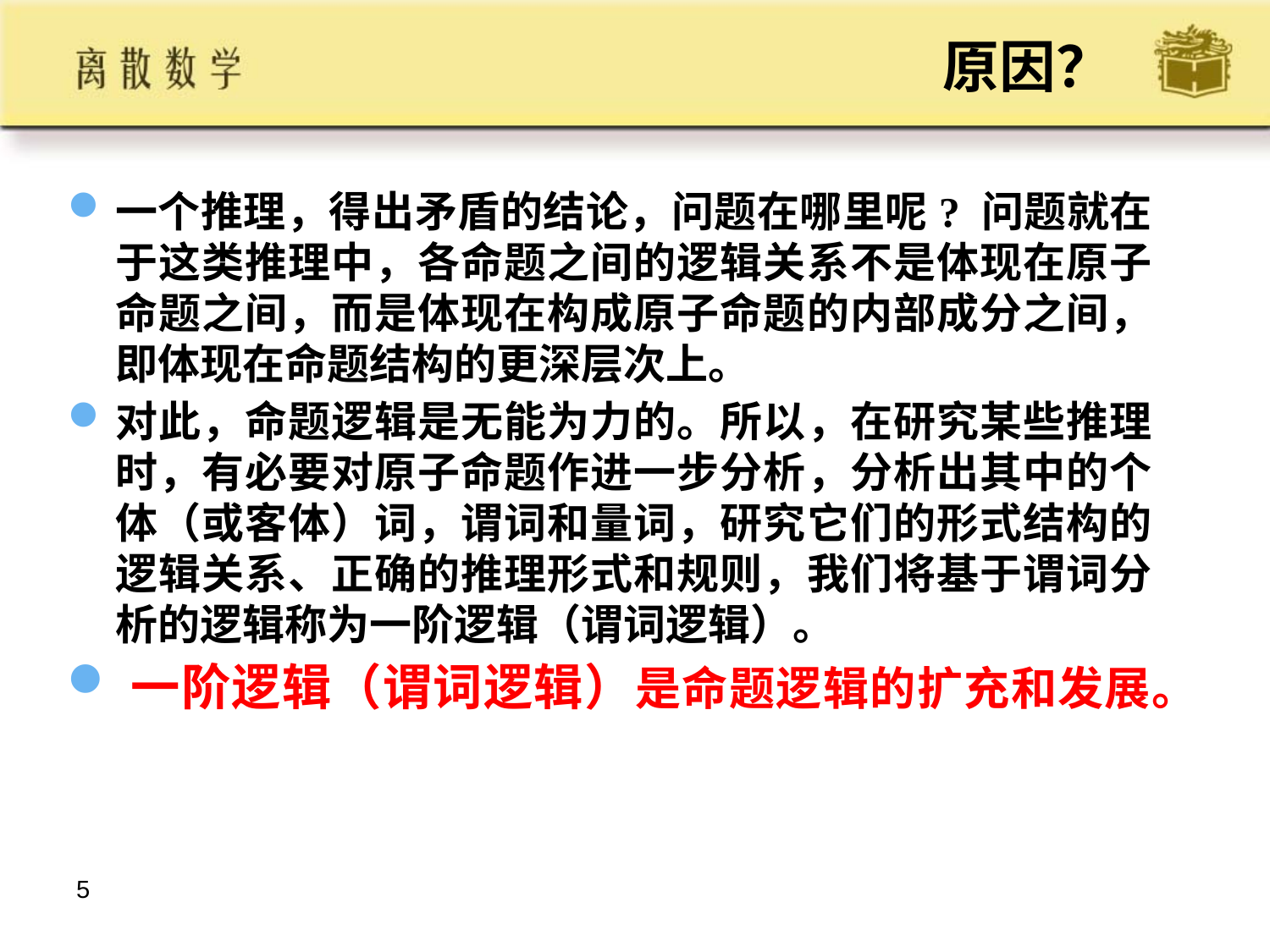

# 原因？
一个推理，得出矛盾的结论，问题在哪里呢? 问题就在于这类推理中，各命题之间的逻辑关系不是体现在原子命题之间，而是体现在构成原子命题的内部成分之间，即体现在命题结构的更深层次上。
对此，命题逻辑是无能为力的。所以，在研究某些推理时，有必要对原子命题作进一步分析，分析出其中的个体（或客体）词，谓词和量词，研究它们的形式结构的逻辑关系、正确的推理形式和规则，我们将基于谓词分析的逻辑称为一阶逻辑（谓词逻辑）。
一阶逻辑（谓词逻辑）是命题逻辑的扩充和发展。
5